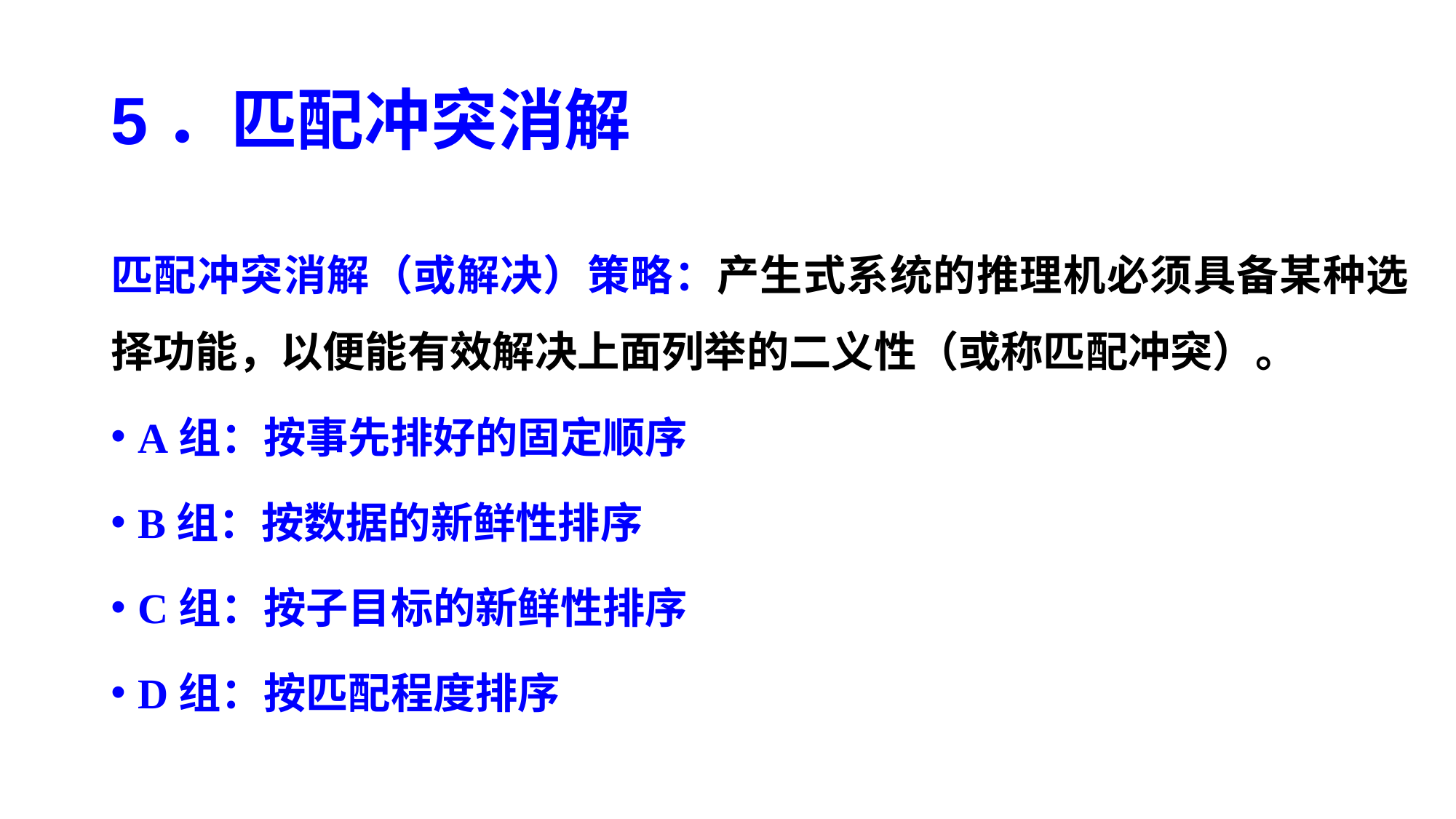

# 5．匹配冲突消解
匹配冲突消解（或解决）策略：产生式系统的推理机必须具备某种选择功能，以便能有效解决上面列举的二义性（或称匹配冲突）。
A组：按事先排好的固定顺序
B组：按数据的新鲜性排序
C组：按子目标的新鲜性排序
D组：按匹配程度排序